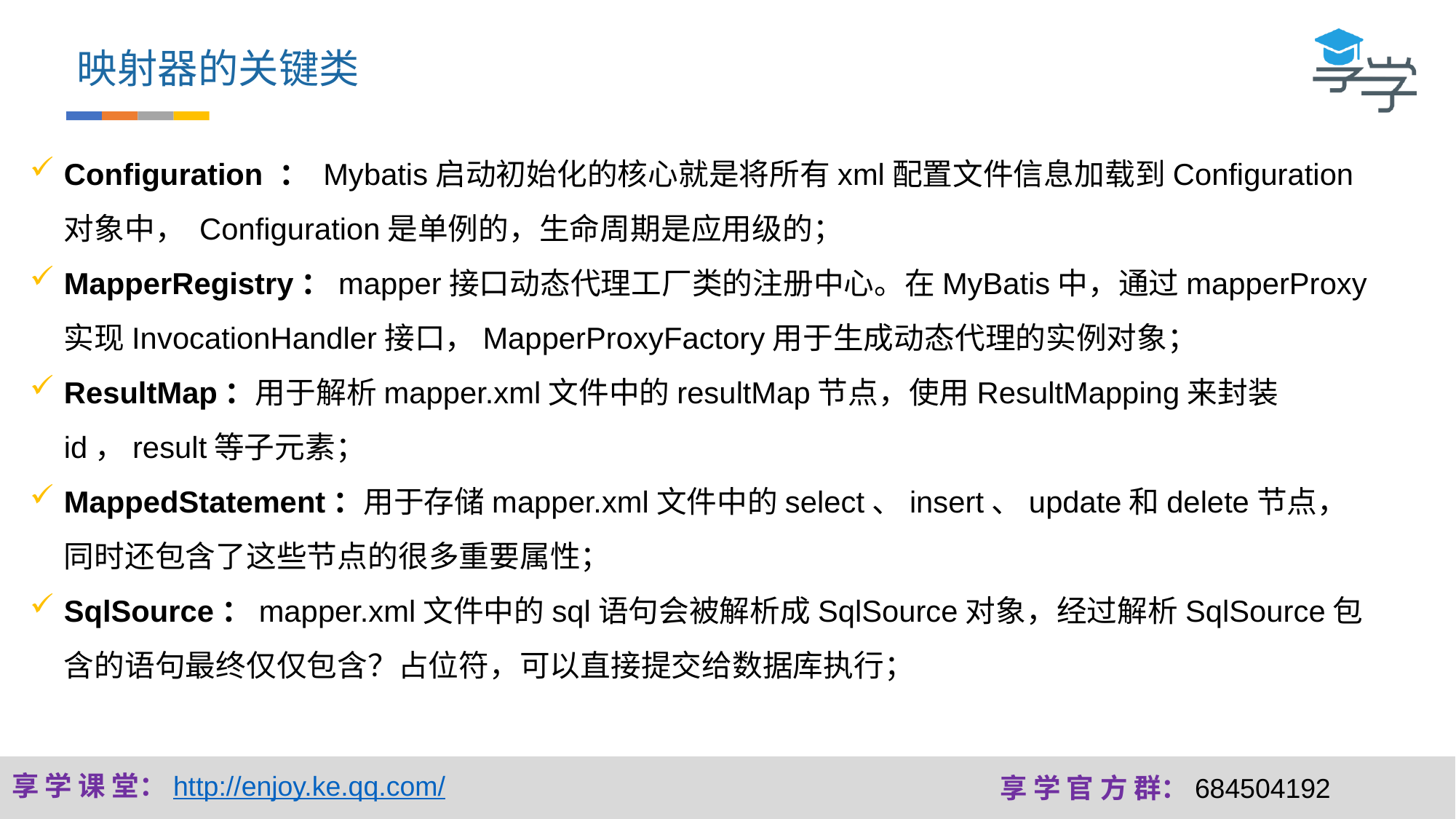

映射器的关键类

Configuration ： Mybatis启动初始化的核心就是将所有xml配置文件信息加载到Configuration对象中， Configuration是单例的，生命周期是应用级的；
MapperRegistry：mapper接口动态代理工厂类的注册中心。在MyBatis中，通过mapperProxy实现InvocationHandler接口，MapperProxyFactory用于生成动态代理的实例对象；
ResultMap：用于解析mapper.xml文件中的resultMap节点，使用ResultMapping来封装id，result等子元素；
MappedStatement：用于存储mapper.xml文件中的select、insert、update和delete节点，同时还包含了这些节点的很多重要属性；
SqlSource：mapper.xml文件中的sql语句会被解析成SqlSource对象，经过解析SqlSource包含的语句最终仅仅包含？占位符，可以直接提交给数据库执行；